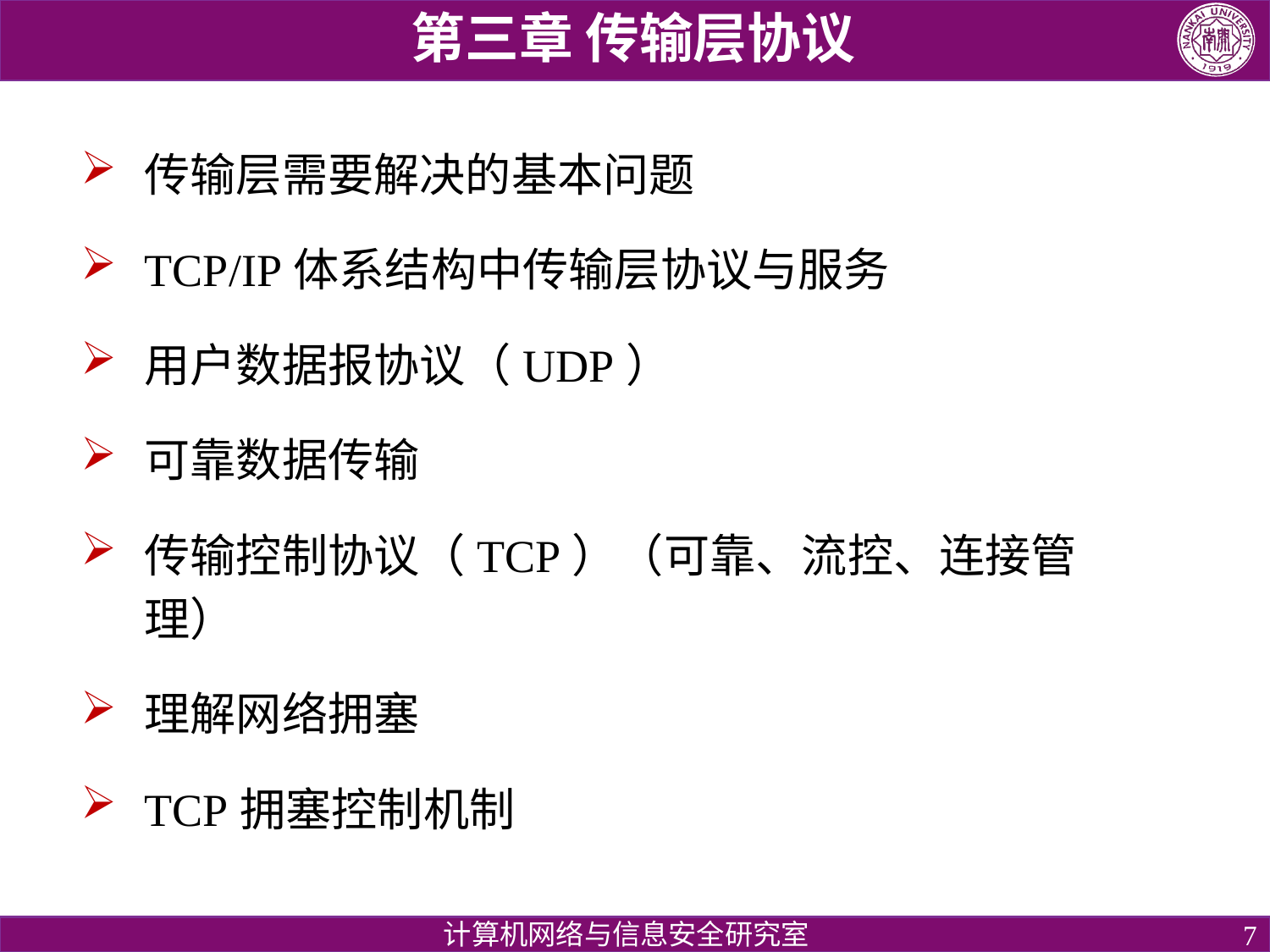

第三章 传输层协议
传输层需要解决的基本问题
TCP/IP体系结构中传输层协议与服务
用户数据报协议（UDP）
可靠数据传输
传输控制协议（TCP）（可靠、流控、连接管理）
理解网络拥塞
TCP拥塞控制机制